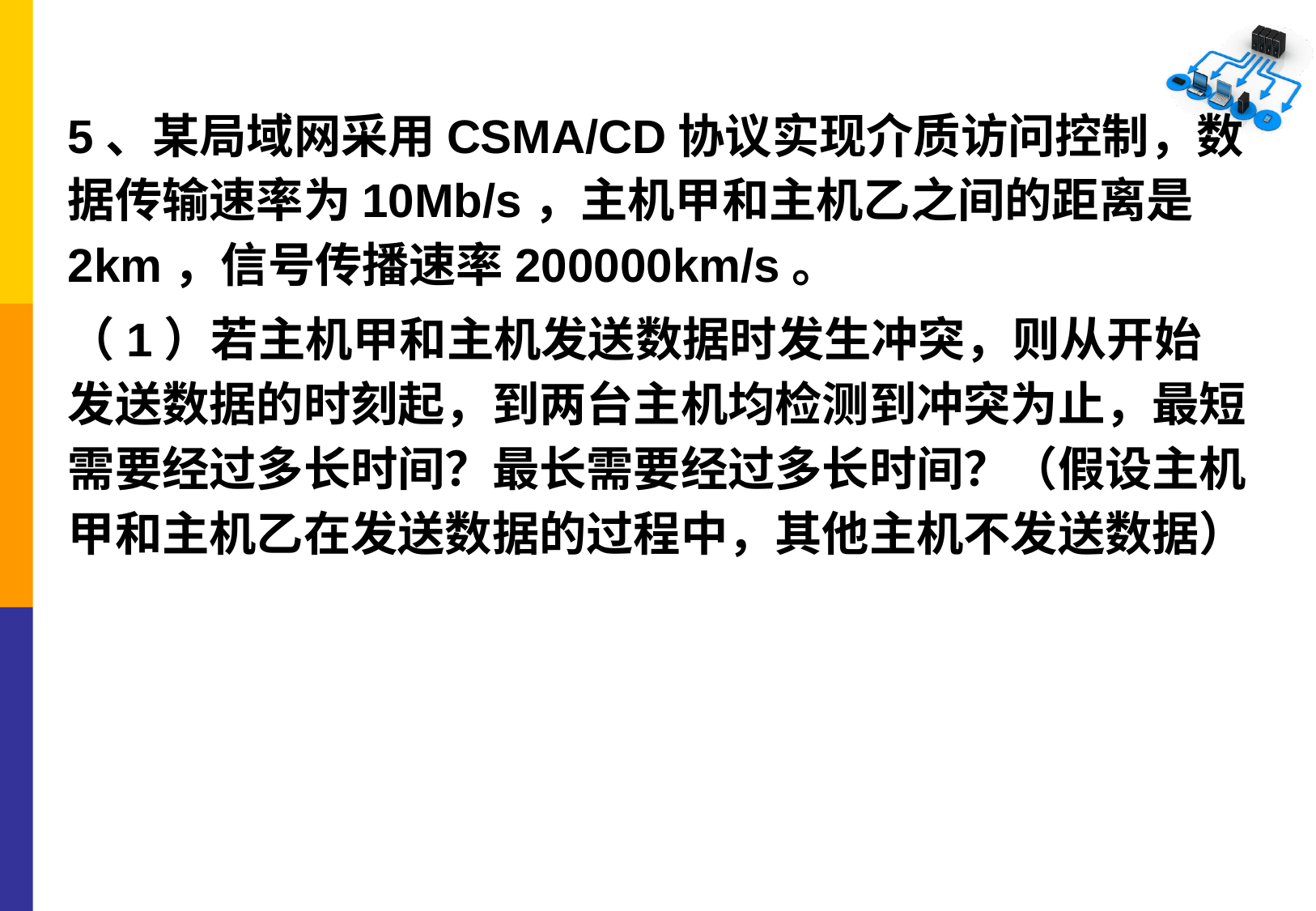

5、某局域网采用CSMA/CD协议实现介质访问控制，数据传输速率为10Mb/s，主机甲和主机乙之间的距离是2km，信号传播速率200000km/s。
（1）若主机甲和主机发送数据时发生冲突，则从开始发送数据的时刻起，到两台主机均检测到冲突为止，最短需要经过多长时间？最长需要经过多长时间？（假设主机甲和主机乙在发送数据的过程中，其他主机不发送数据）